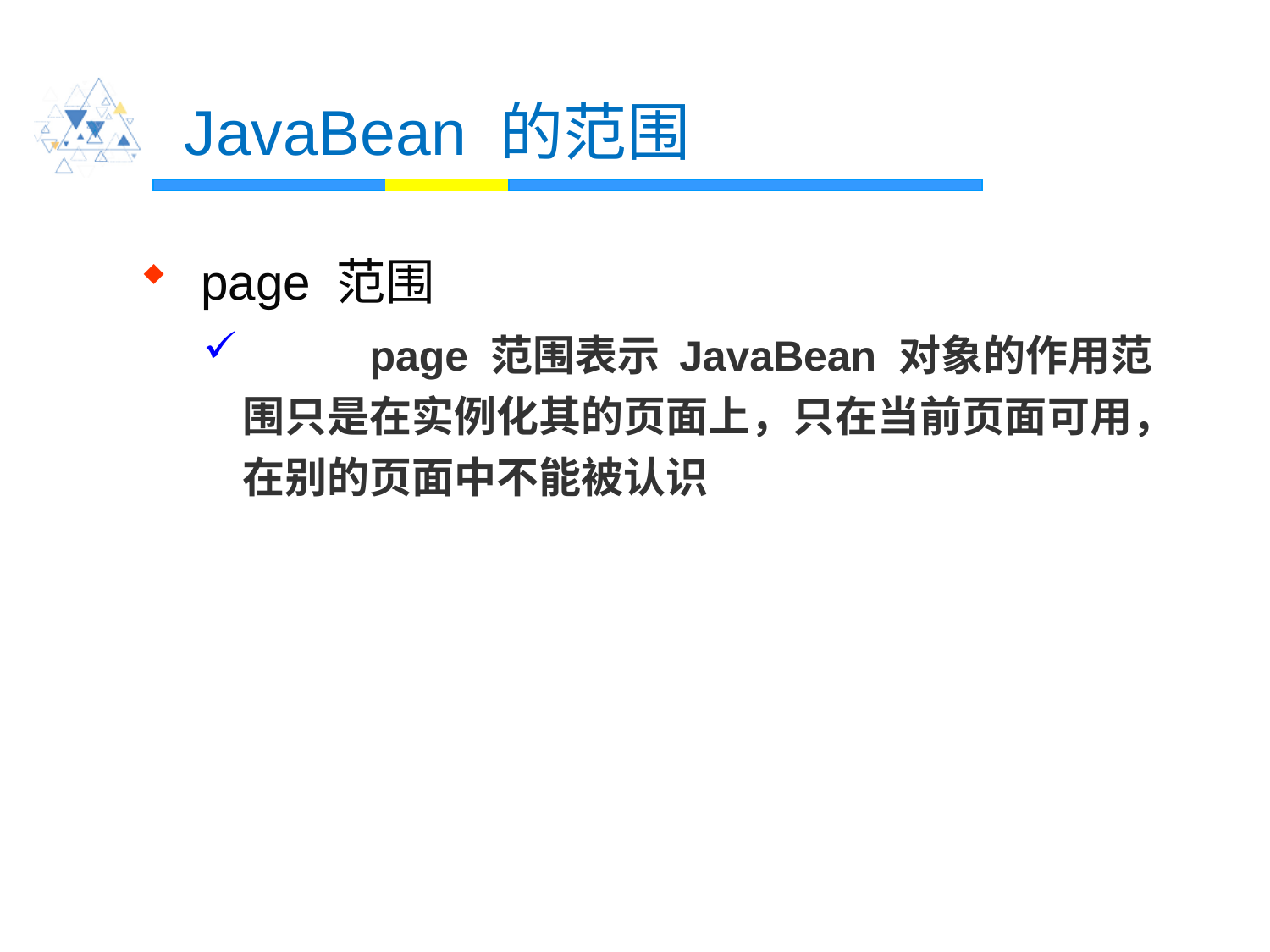

# JavaBean 的范围
 page 范围
	page 范围表示 JavaBean 对象的作用范围只是在实例化其的页面上，只在当前页面可用，在别的页面中不能被认识